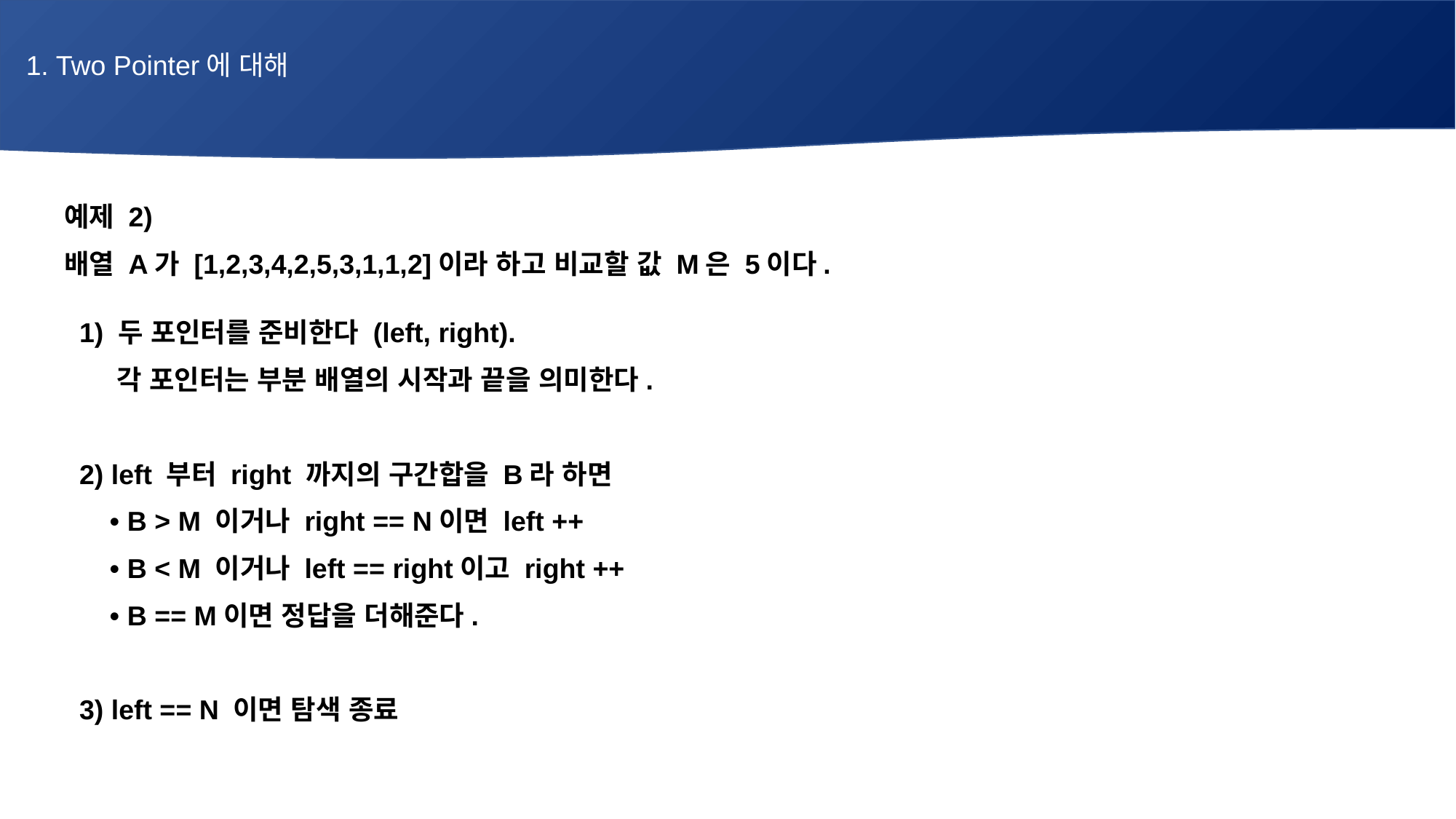

1. Two Pointer에 대해
# 매주 1 과제 LV2
예제 2)
배열 A가 [1,2,3,4,2,5,3,1,1,2]이라 하고 비교할 값 M은 5이다.

  1) 두 포인터를 준비한다 (left, right).
      각 포인터는 부분 배열의 시작과 끝을 의미한다.

  2) left 부터 right 까지의 구간합을 B라 하면
      • B > M 이거나 right == N이면 left ++
      • B < M 이거나 left == right이고 right ++
      • B == M이면 정답을 더해준다.

  3) left == N 이면 탐색 종료